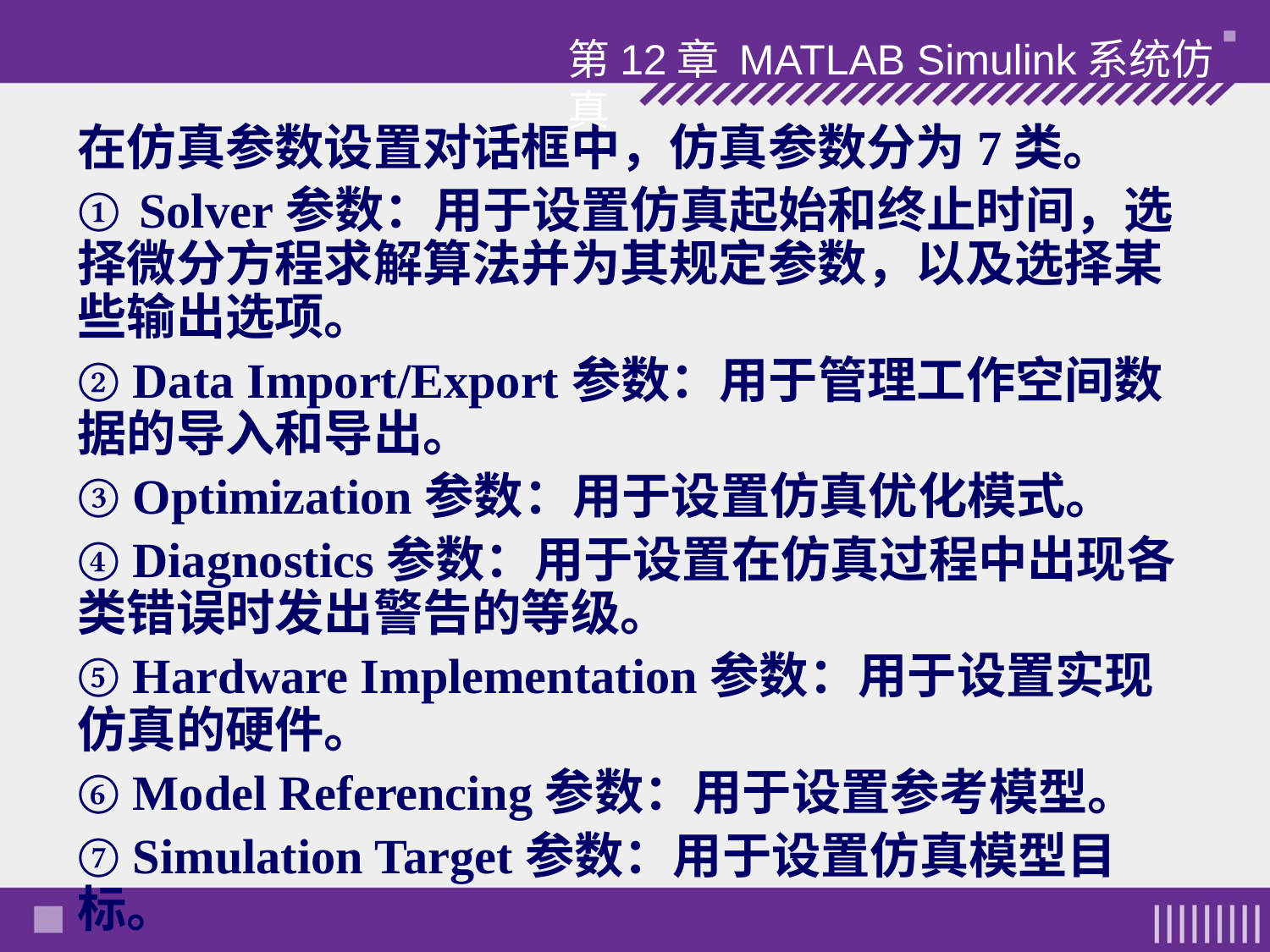

第12章 MATLAB Simulink系统仿真
在仿真参数设置对话框中，仿真参数分为7类。
① Solver参数：用于设置仿真起始和终止时间，选择微分方程求解算法并为其规定参数，以及选择某些输出选项。
② Data Import/Export参数：用于管理工作空间数据的导入和导出。
③ Optimization参数：用于设置仿真优化模式。
④ Diagnostics参数：用于设置在仿真过程中出现各类错误时发出警告的等级。
⑤ Hardware Implementation参数：用于设置实现仿真的硬件。
⑥ Model Referencing参数：用于设置参考模型。
⑦ Simulation Target参数：用于设置仿真模型目标。